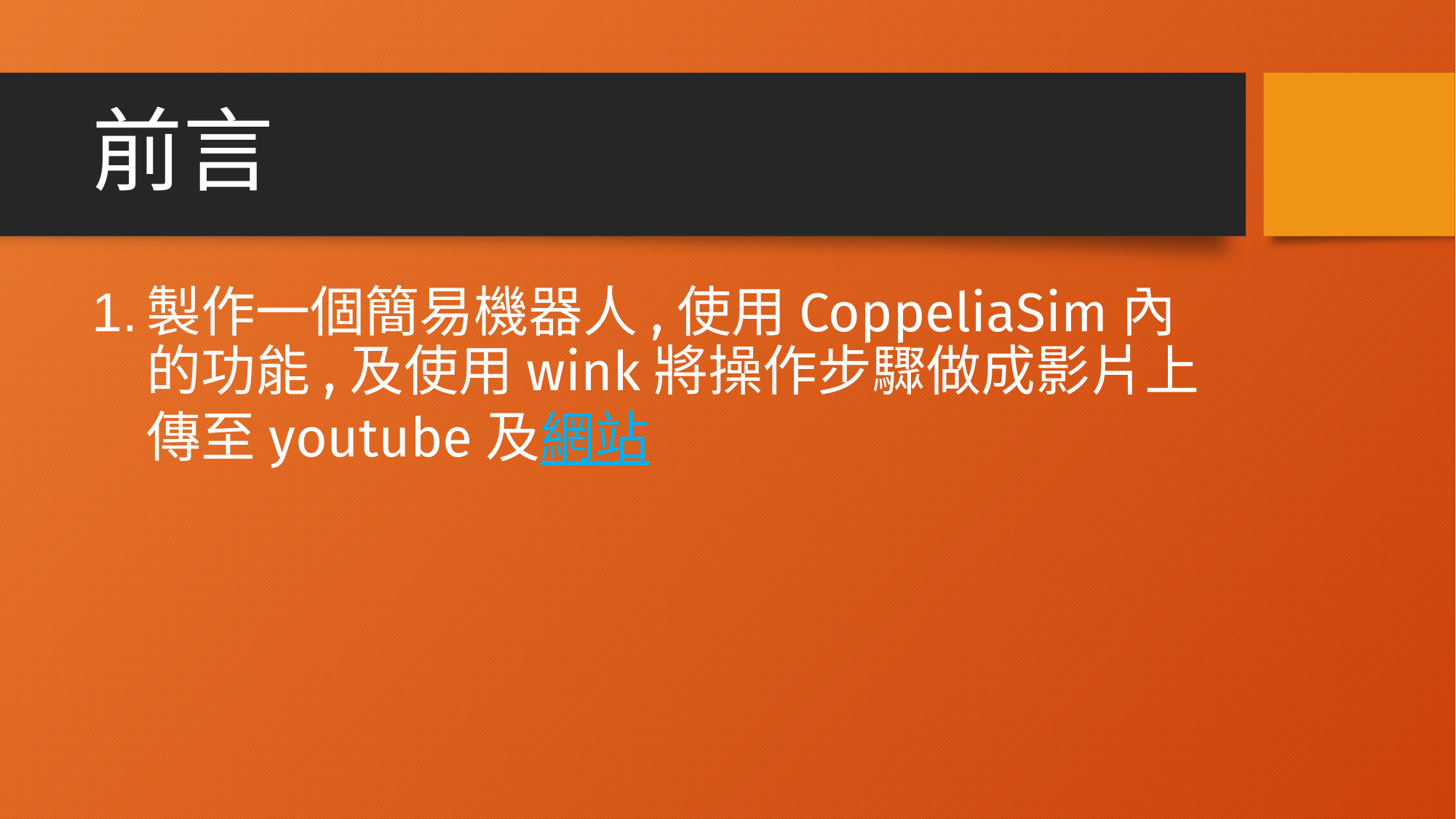

# 前言
製作一個簡易機器人,使用CoppeliaSim內的功能,及使用wink將操作步驟做成影片上傳至youtube及網站